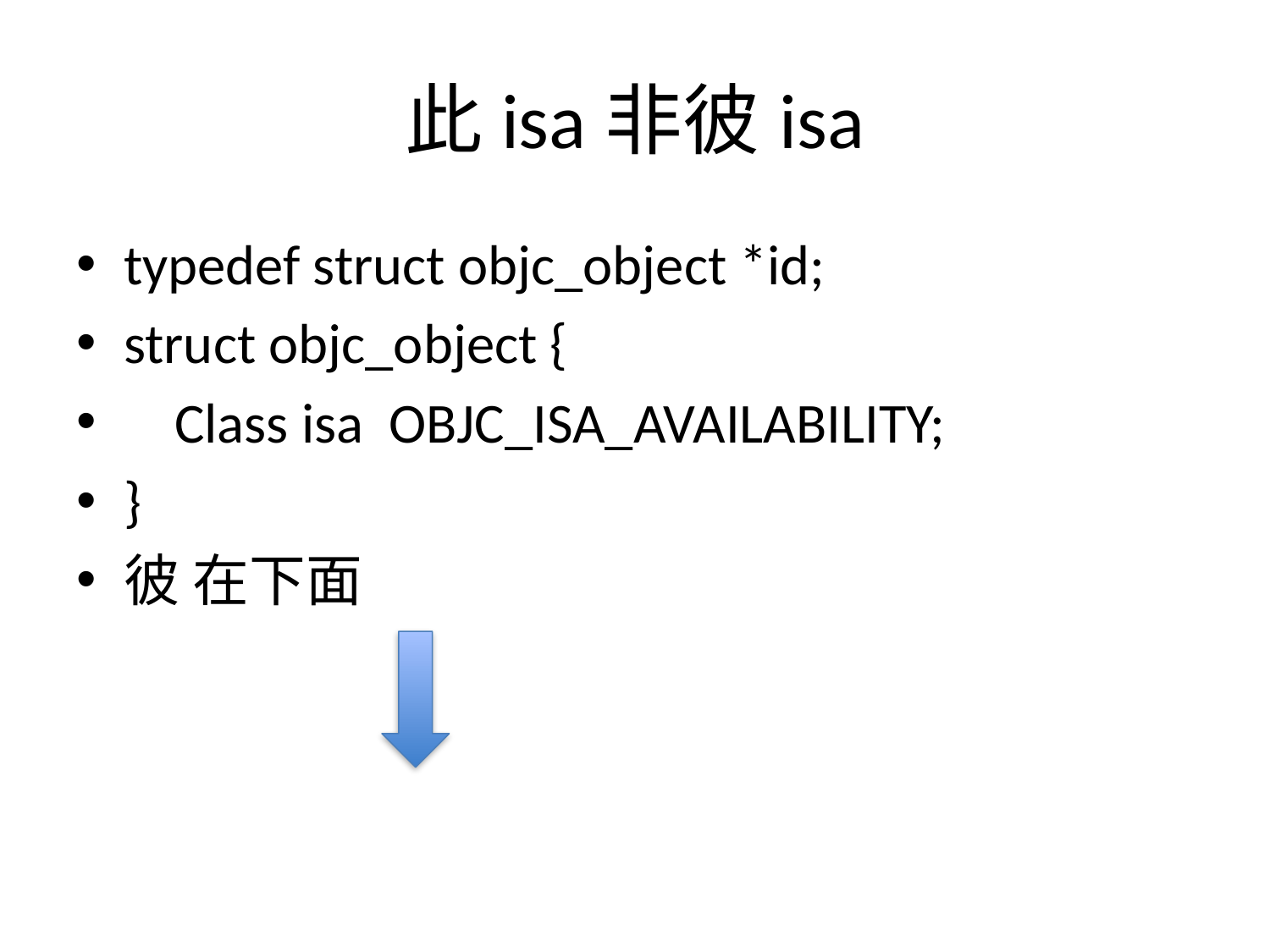

# 此isa非彼isa
typedef struct objc_object *id;
struct objc_object {
    Class isa  OBJC_ISA_AVAILABILITY;
}
彼 在下面